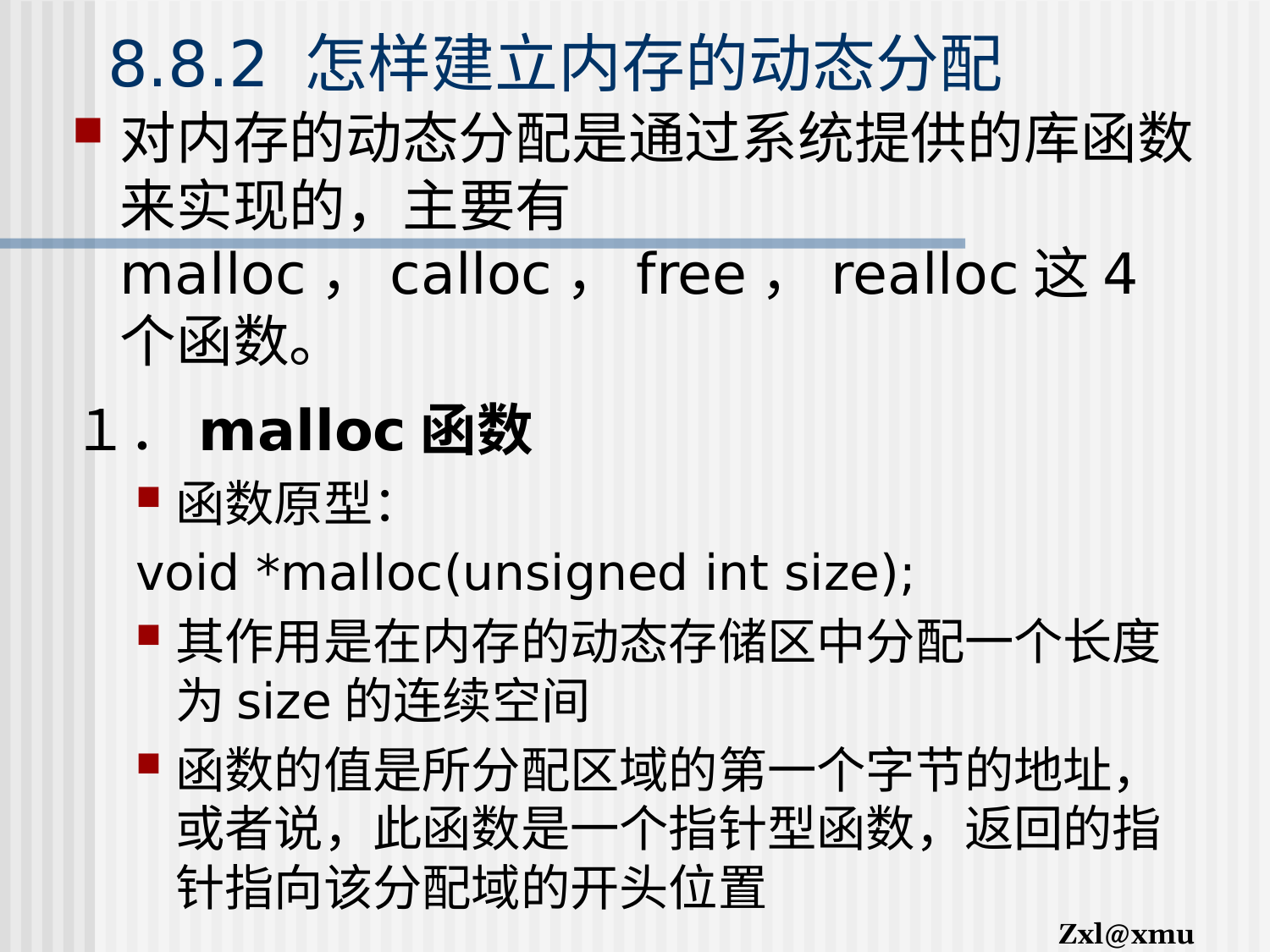

# 8.8.2 怎样建立内存的动态分配
对内存的动态分配是通过系统提供的库函数来实现的，主要有malloc，calloc，free，realloc这4个函数。
１．malloc函数
函数原型：
void *malloc(unsigned int size);
其作用是在内存的动态存储区中分配一个长度为size的连续空间
函数的值是所分配区域的第一个字节的地址，或者说，此函数是一个指针型函数，返回的指针指向该分配域的开头位置